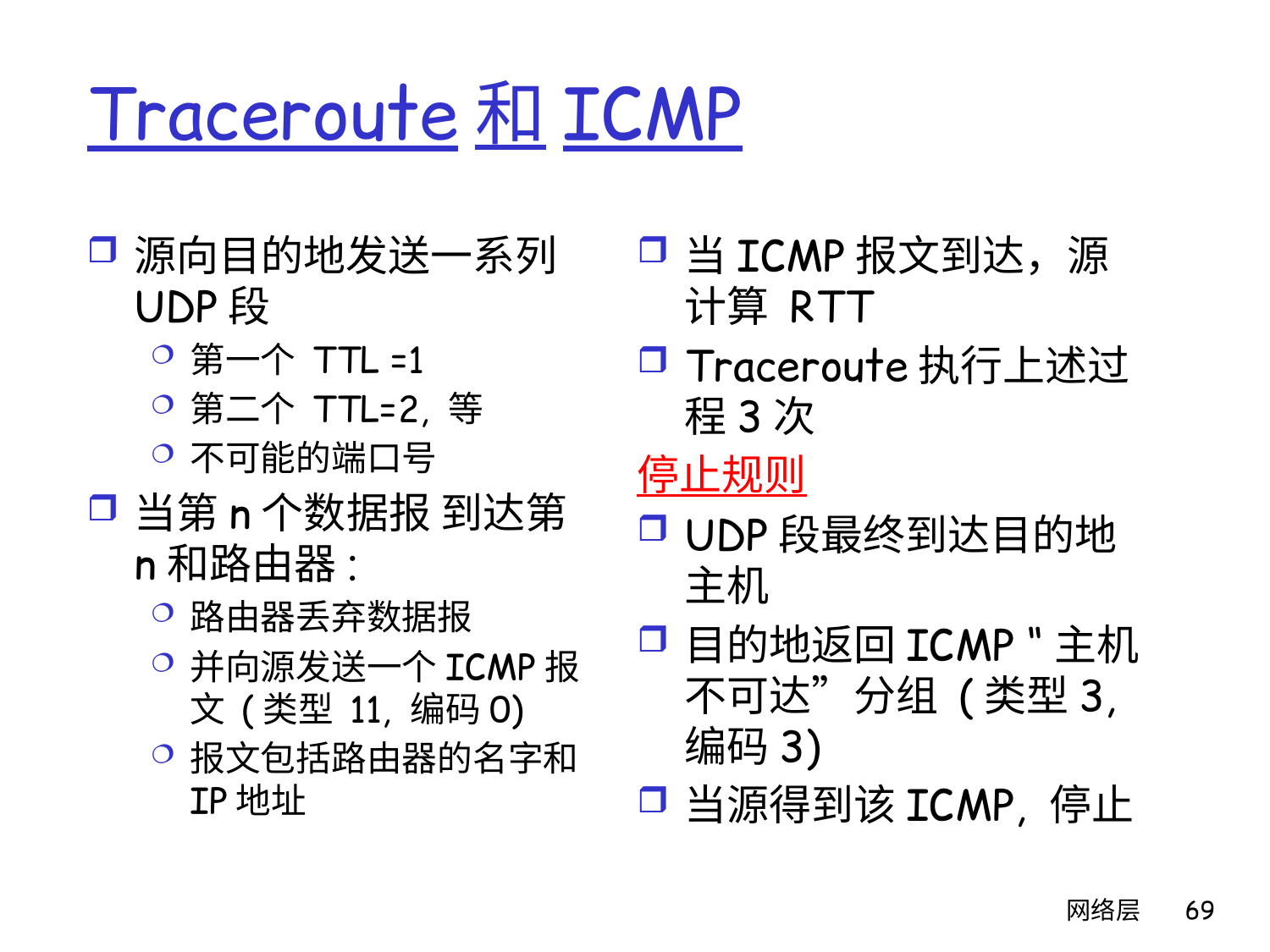

# Traceroute和ICMP
源向目的地发送一系列UDP段
第一个 TTL =1
第二个 TTL=2, 等
不可能的端口号
当第n个数据报 到达第n和路由器:
路由器丢弃数据报
并向源发送一个ICMP报文 (类型 11, 编码0)
报文包括路由器的名字和IP地址
当ICMP报文到达，源计算 RTT
Traceroute执行上述过程3次
停止规则
UDP段最终到达目的地主机
目的地返回ICMP “主机不可达”分组 (类型3, 编码3)
当源得到该ICMP, 停止
网络层
69